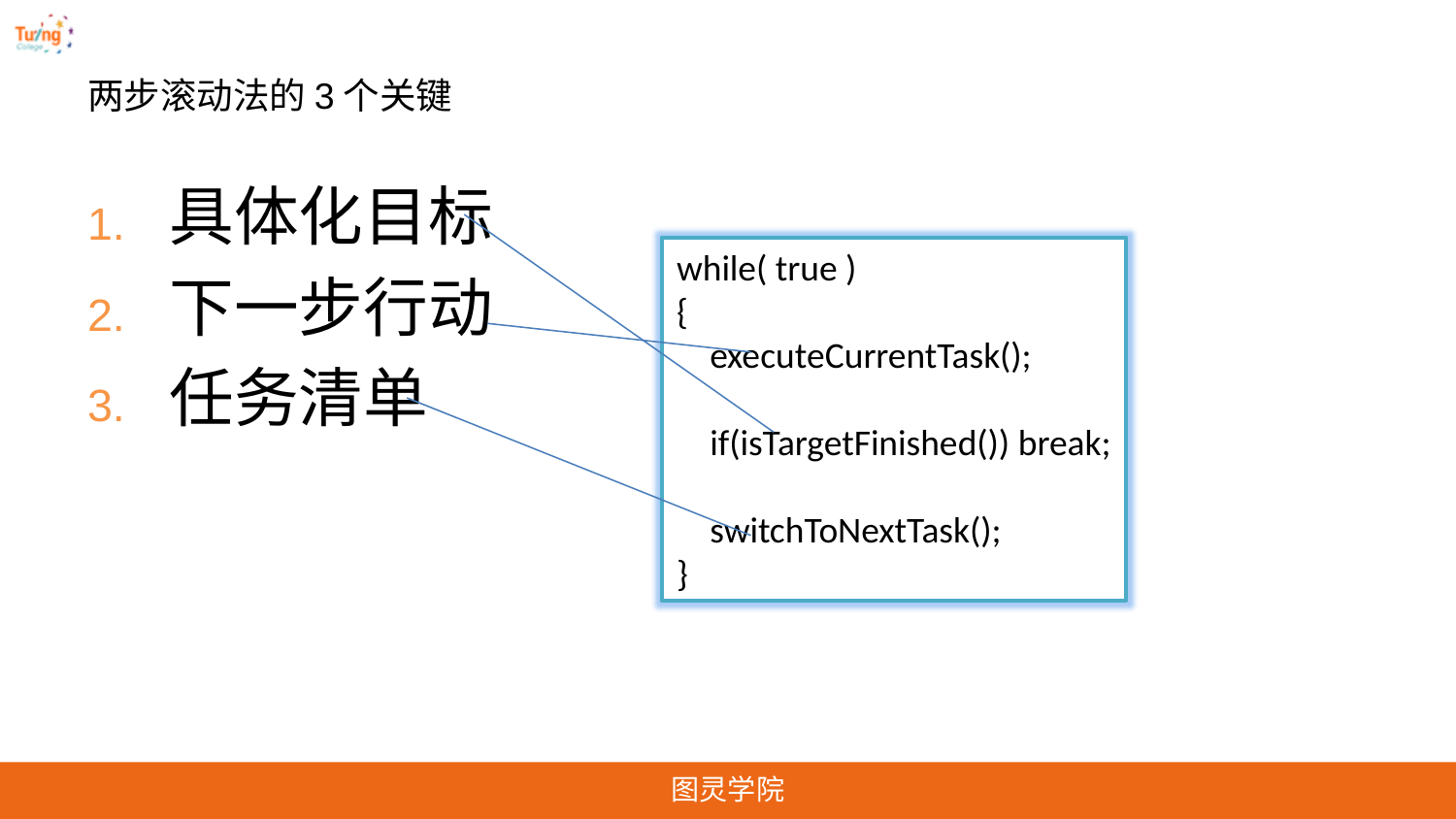

# 两步滚动法的3个关键
具体化目标
下一步行动
任务清单
while( true )
{
    executeCurrentTask();

    if(isTargetFinished()) break;

    switchToNextTask();
}
图灵学院